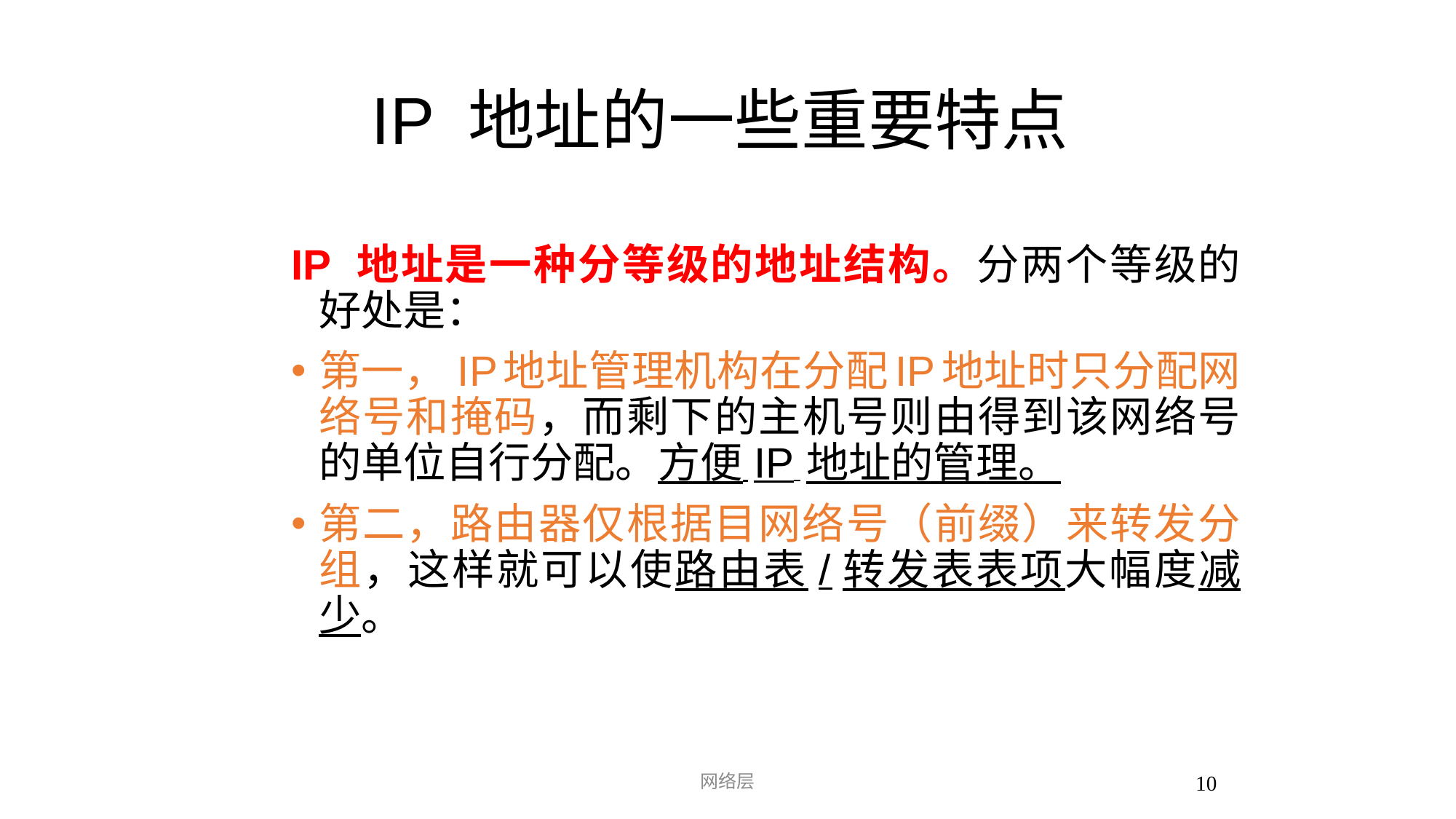

IP 地址的一些重要特点
IP 地址是一种分等级的地址结构。分两个等级的好处是：
第一，IP 地址管理机构在分配 IP 地址时只分配网络号和掩码，而剩下的主机号则由得到该网络号的单位自行分配。方便 IP 地址的管理。
第二，路由器仅根据目网络号（前缀）来转发分组，这样就可以使路由表/转发表表项大幅度减少。
网络层
10